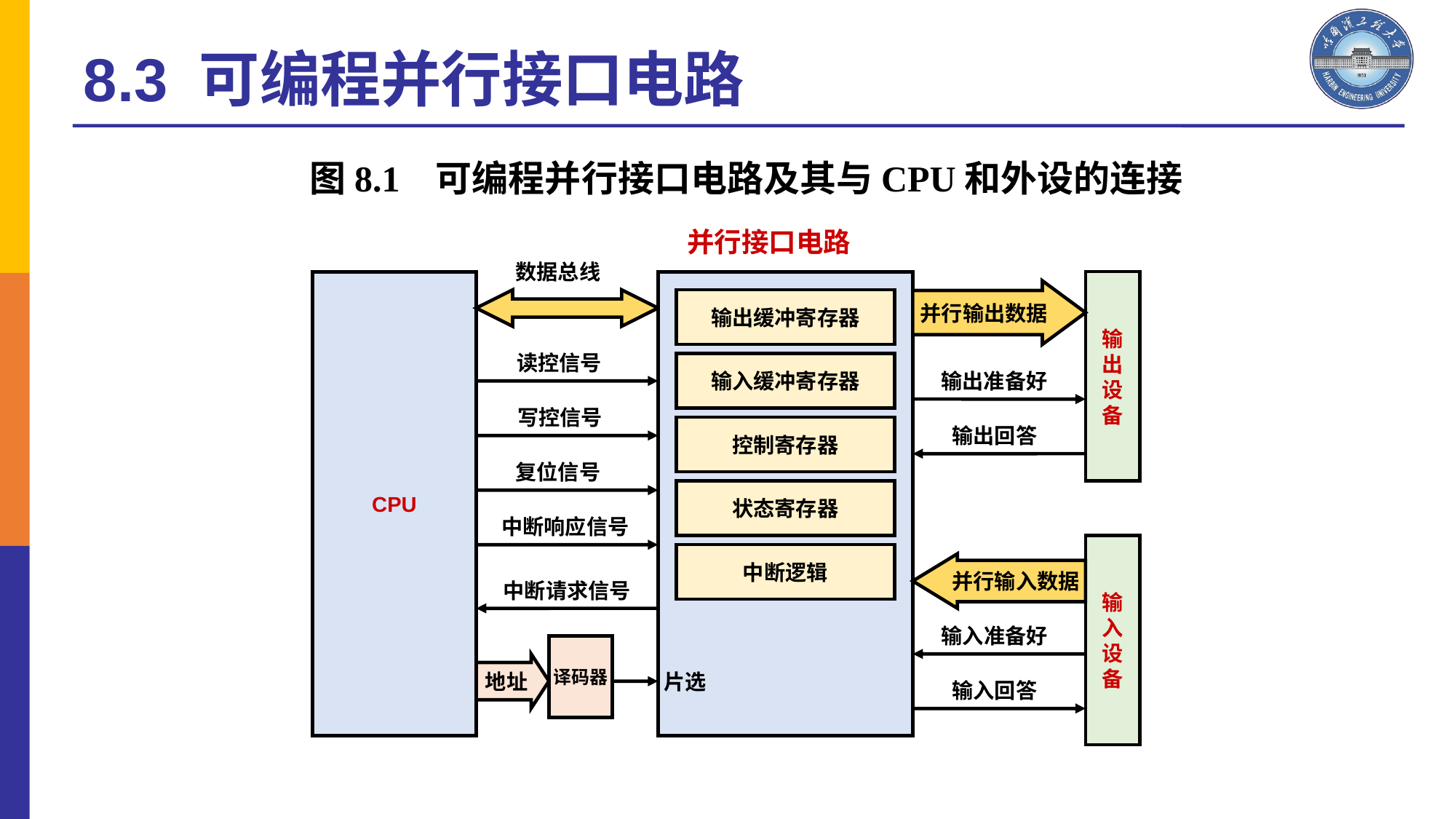

8.3 可编程并行接口电路
图8.1   可编程并行接口电路及其与CPU和外设的连接
并行接口电路
数据总线
CPU

输
出
设
备
并行输出数据

输出缓冲寄存器
读控信号
输入缓冲寄存器
输出准备好

写控信号

控制寄存器
输出回答

复位信号

状态寄存器

中断响应信号
输
入
设
备

中断逻辑
并行输入数据
中断请求信号

输入准备好
译码器
地址

片选
输入回答